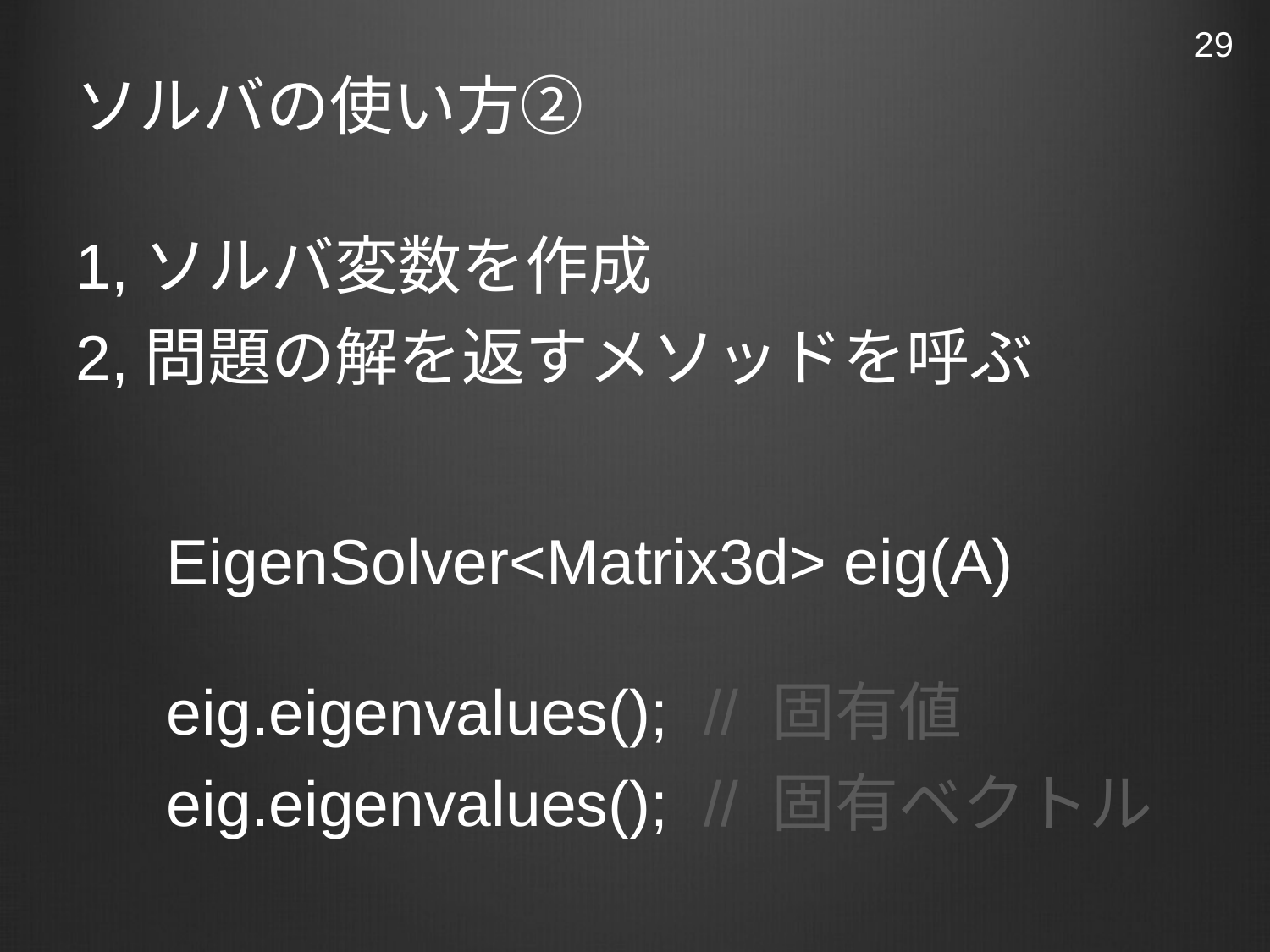

ソルバの使い方②
29
1,ソルバ変数を作成
2,問題の解を返すメソッドを呼ぶ
EigenSolver<Matrix3d> eig(A)
eig.eigenvalues();  // 固有値
eig.eigenvalues();  // 固有ベクトル